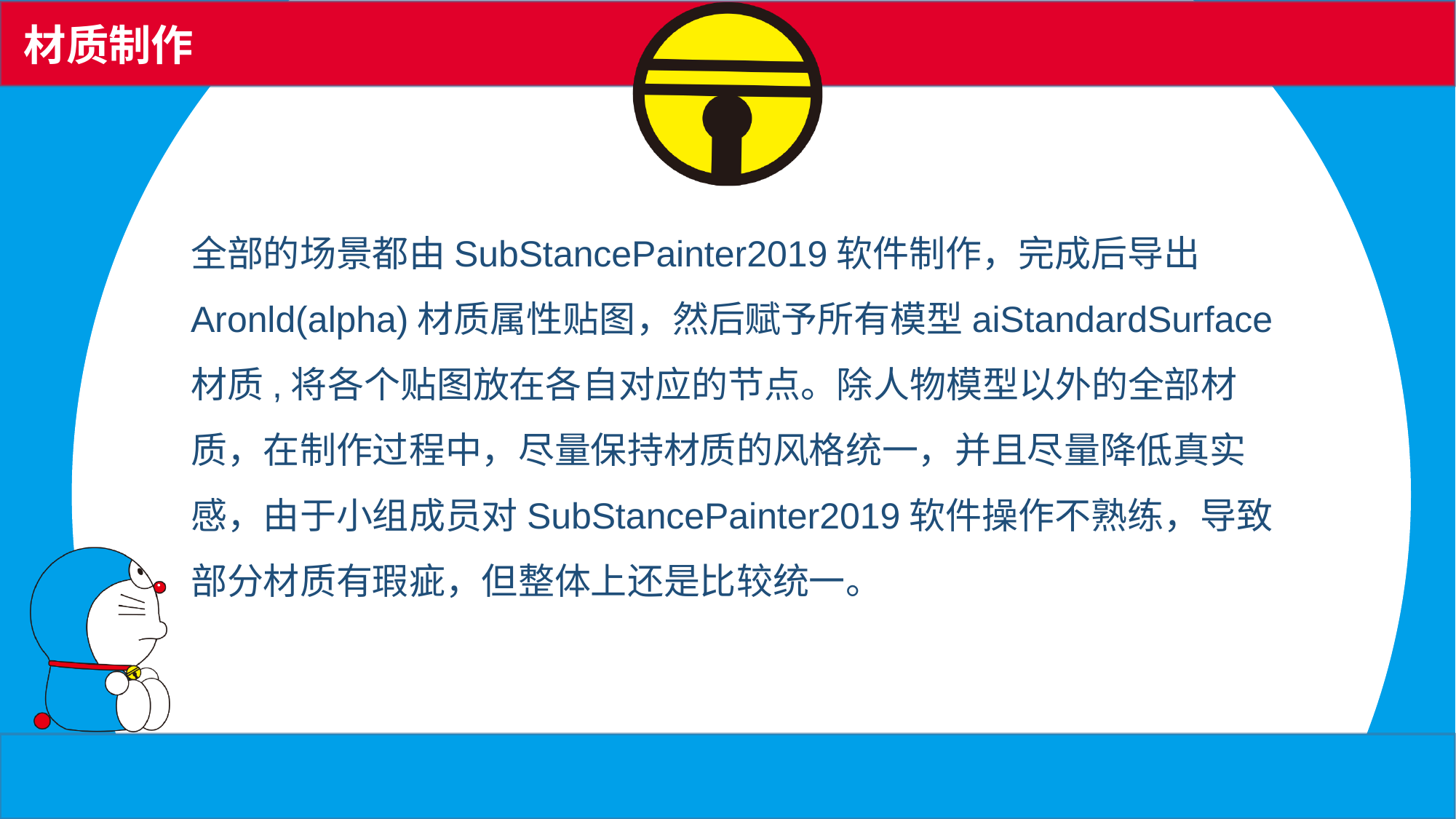

材质制作
全部的场景都由SubStancePainter2019软件制作，完成后导出Aronld(alpha)材质属性贴图，然后赋予所有模型aiStandardSurface材质,将各个贴图放在各自对应的节点。除人物模型以外的全部材质，在制作过程中，尽量保持材质的风格统一，并且尽量降低真实感，由于小组成员对SubStancePainter2019软件操作不熟练，导致部分材质有瑕疵，但整体上还是比较统一。
老鼠
铁板烧
大雄